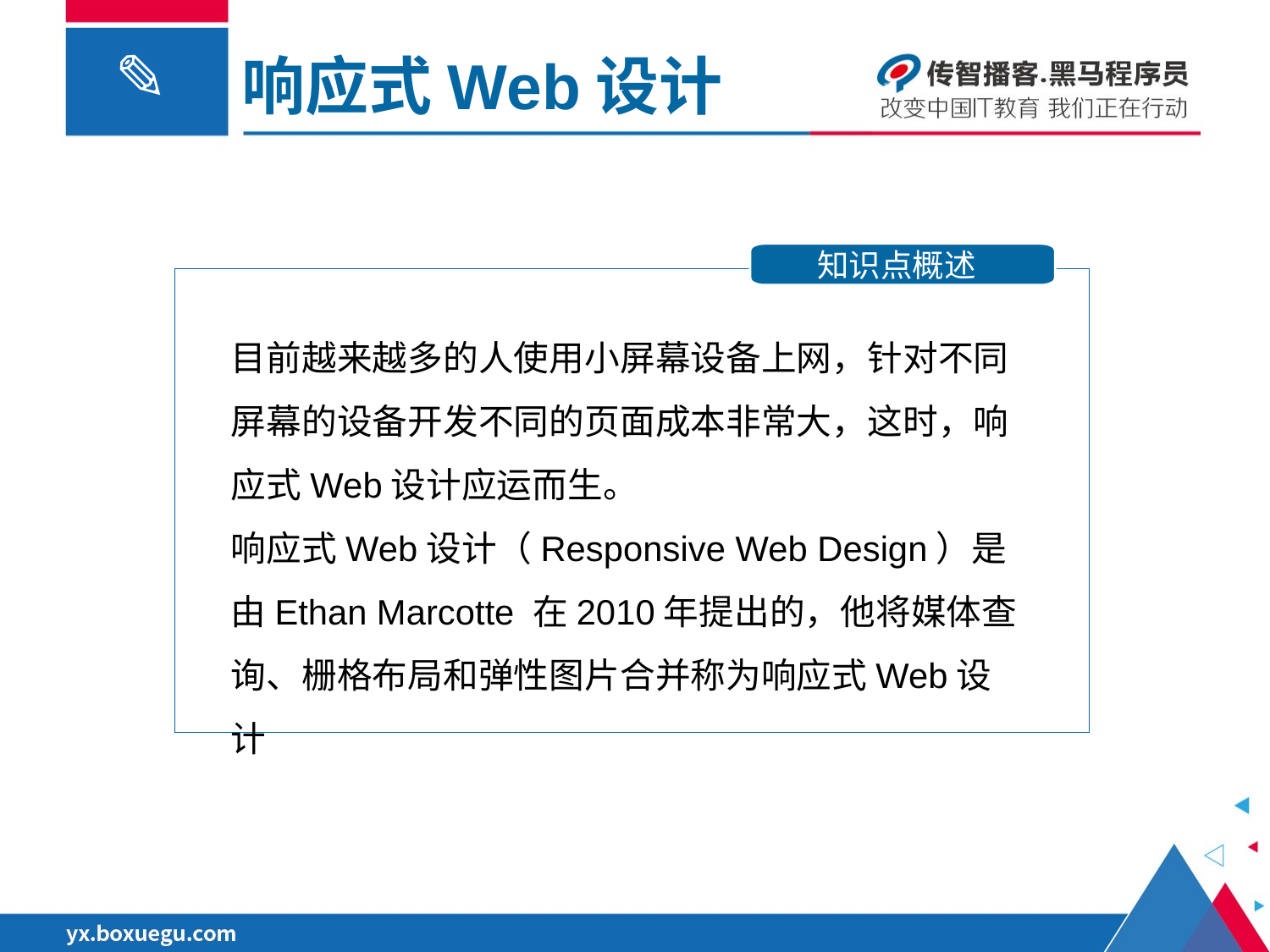

响应式Web设计
知识点概述

目前越来越多的人使用小屏幕设备上网，针对不同屏幕的设备开发不同的页面成本非常大，这时，响应式Web设计应运而生。
响应式Web设计（Responsive Web Design）是由Ethan Marcotte 在2010年提出的，他将媒体查询、栅格布局和弹性图片合并称为响应式Web设计